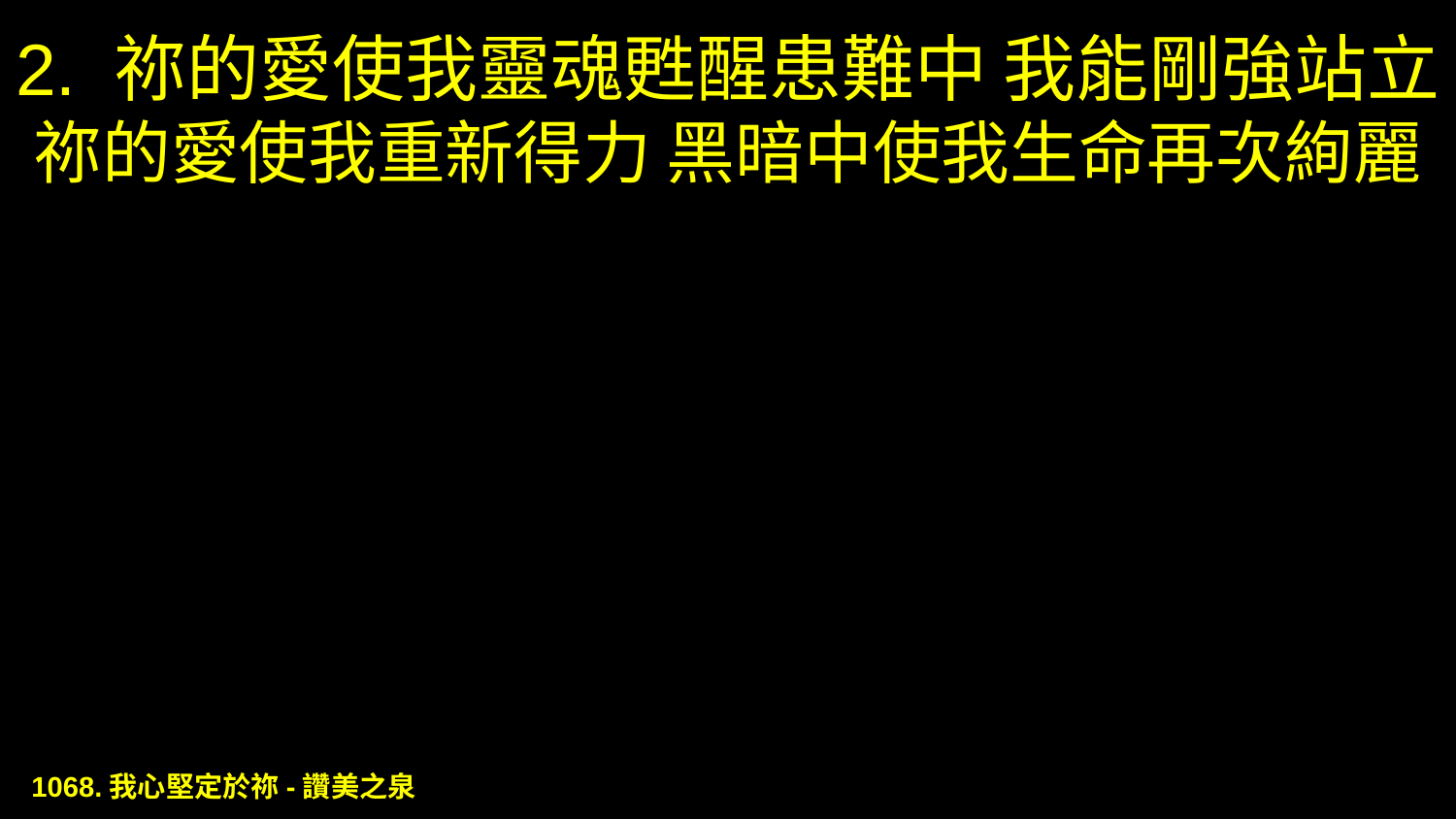

# 2. 祢的愛使我靈魂甦醒患難中 我能剛強站立 祢的愛使我重新得力 黑暗中使我生命再次絢麗
1068.我心堅定於祢-讚美之泉